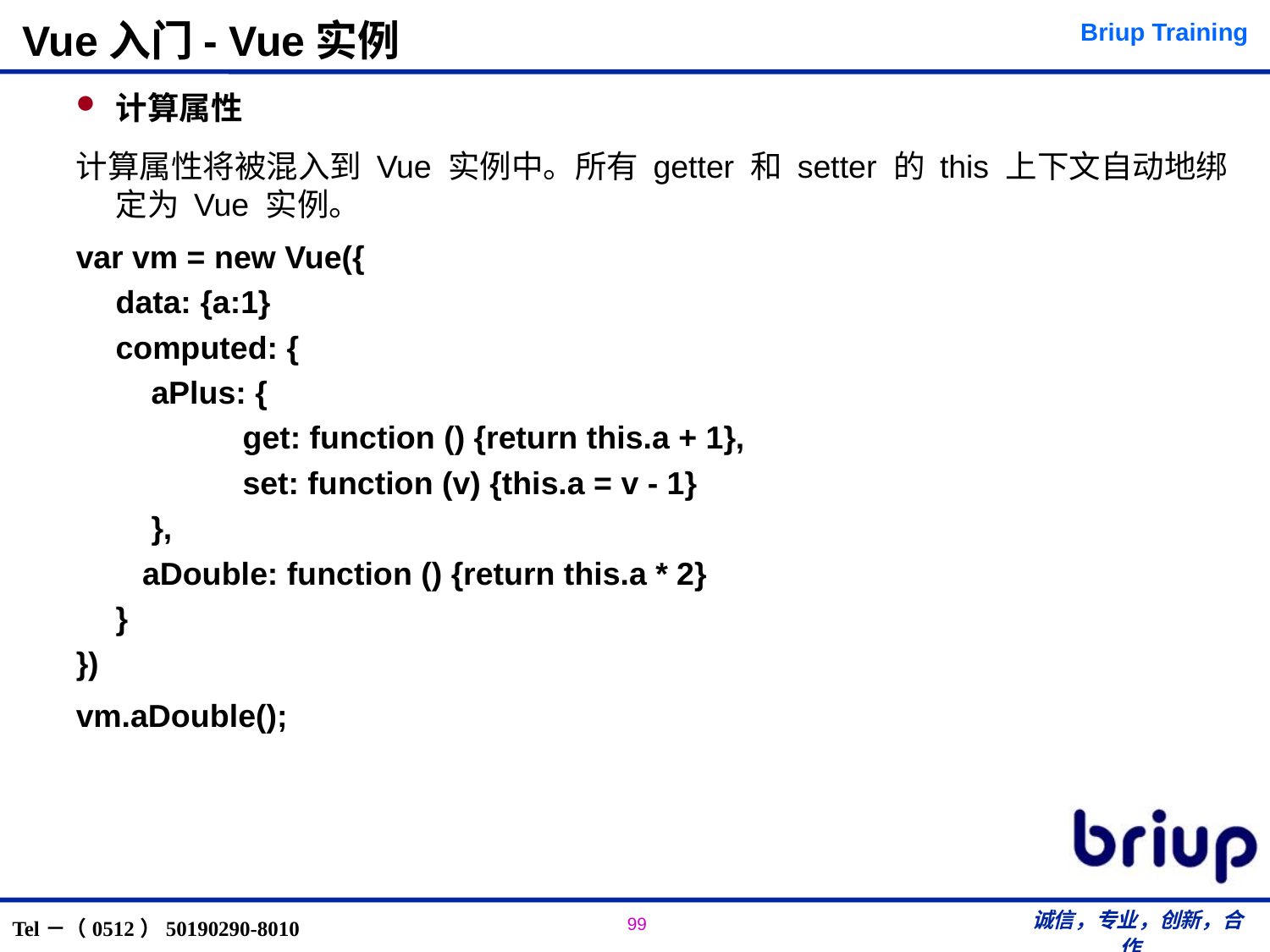

# Vue入门- Vue实例
计算属性
计算属性将被混入到 Vue 实例中。所有 getter 和 setter 的 this 上下文自动地绑定为 Vue 实例。
var vm = new Vue({
	data: {a:1}
	computed: {
	    aPlus: {
		get: function () {return this.a + 1},
		set: function (v) {this.a = v - 1}
	    },
	   aDouble: function () {return this.a * 2}
	}
})
vm.aDouble();